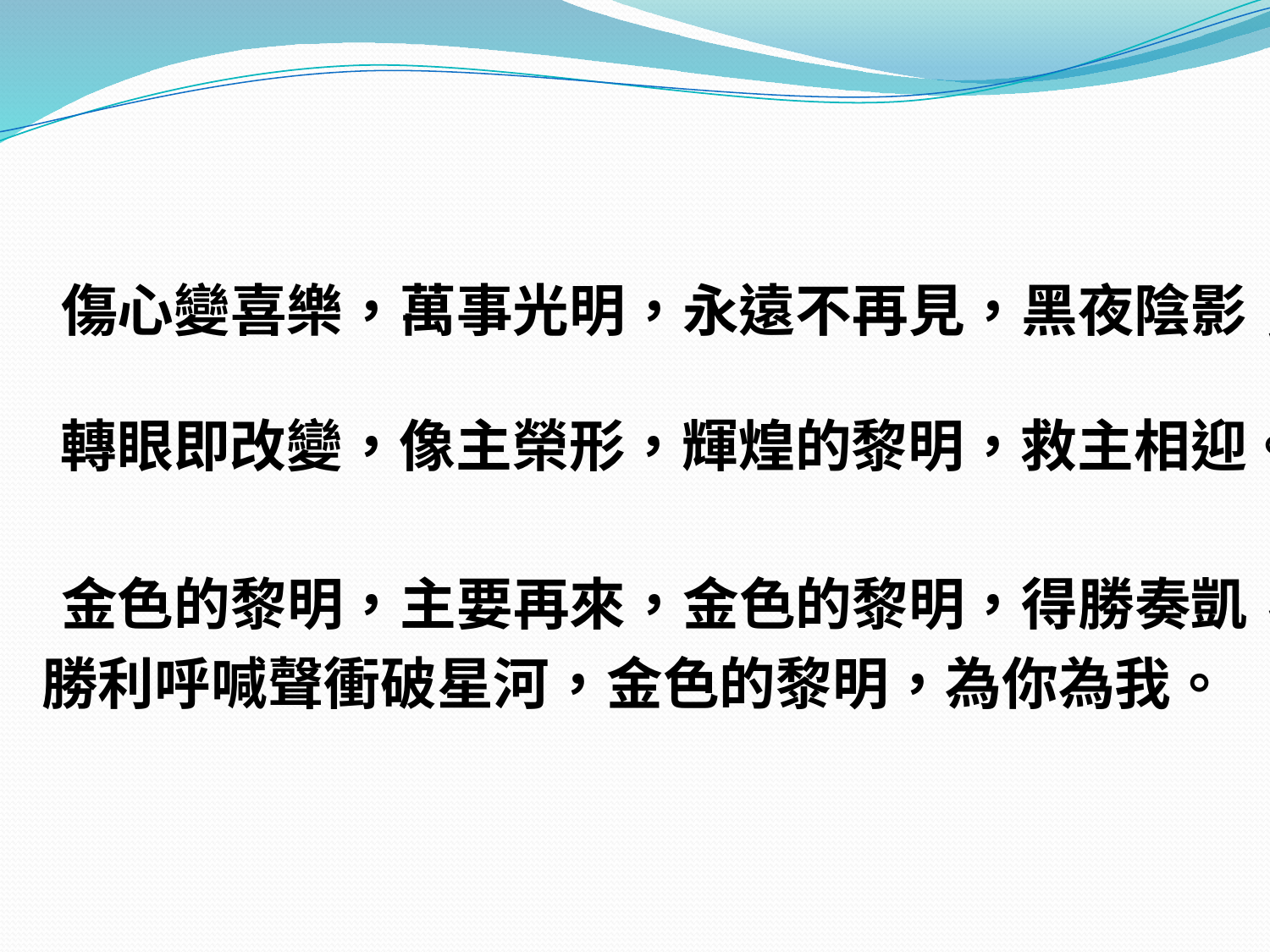

#
  傷心變喜樂，萬事光明，永遠不再見，黑夜陰影；
轉眼即改變，像主榮形，輝煌的黎明，救主相迎。

  金色的黎明，主要再來，金色的黎明，得勝奏凱，
勝利呼喊聲衝破星河，金色的黎明，為你為我。